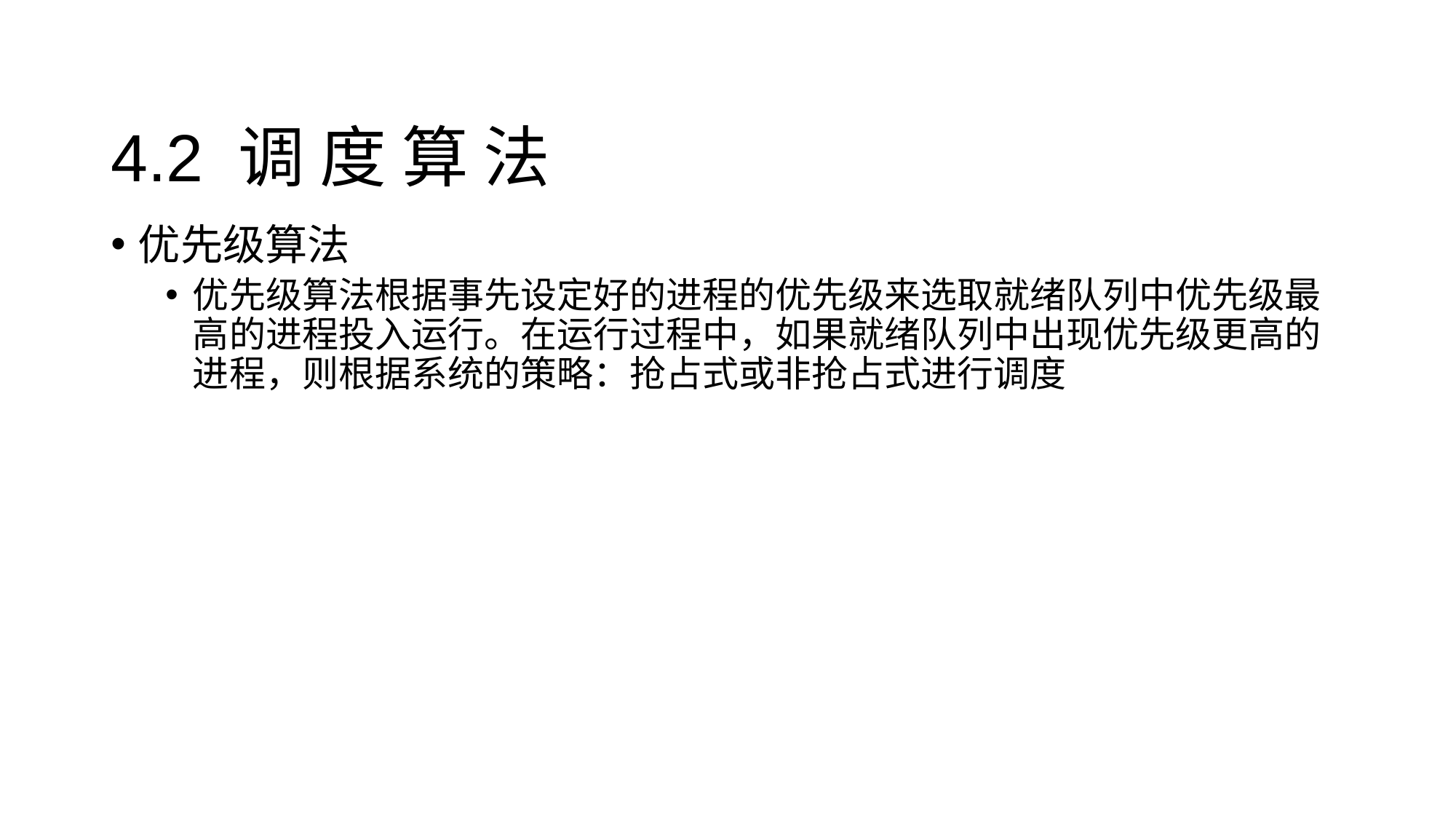

# 4.2 调 度 算 法
优先级算法
优先级算法根据事先设定好的进程的优先级来选取就绪队列中优先级最高的进程投入运行。在运行过程中，如果就绪队列中出现优先级更高的进程，则根据系统的策略：抢占式或非抢占式进行调度
8